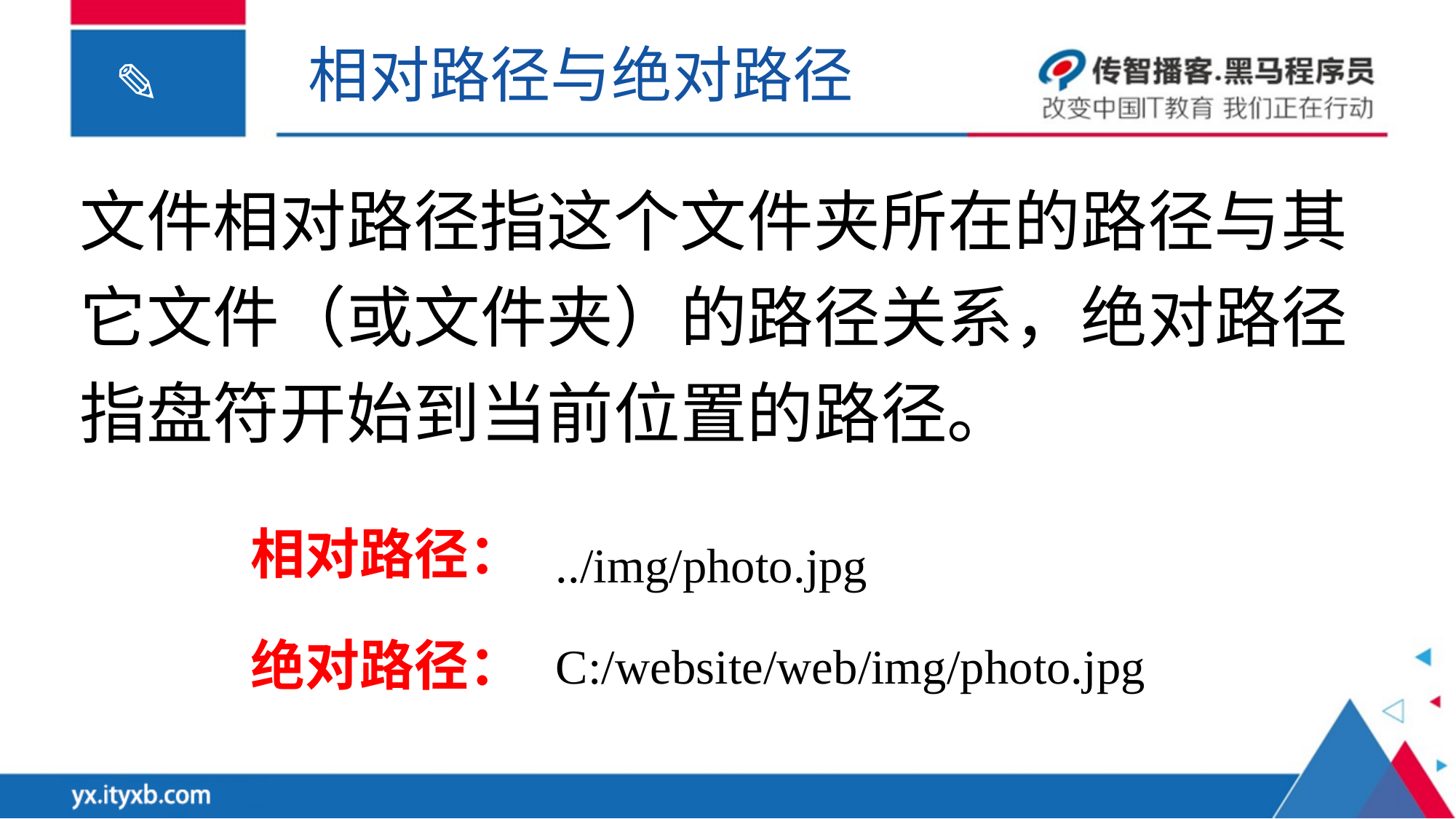

相对路径与绝对路径
文件相对路径指这个文件夹所在的路径与其它文件（或文件夹）的路径关系，绝对路径指盘符开始到当前位置的路径。
相对路径：
../img/photo.jpg
绝对路径：
C:/website/web/img/photo.jpg